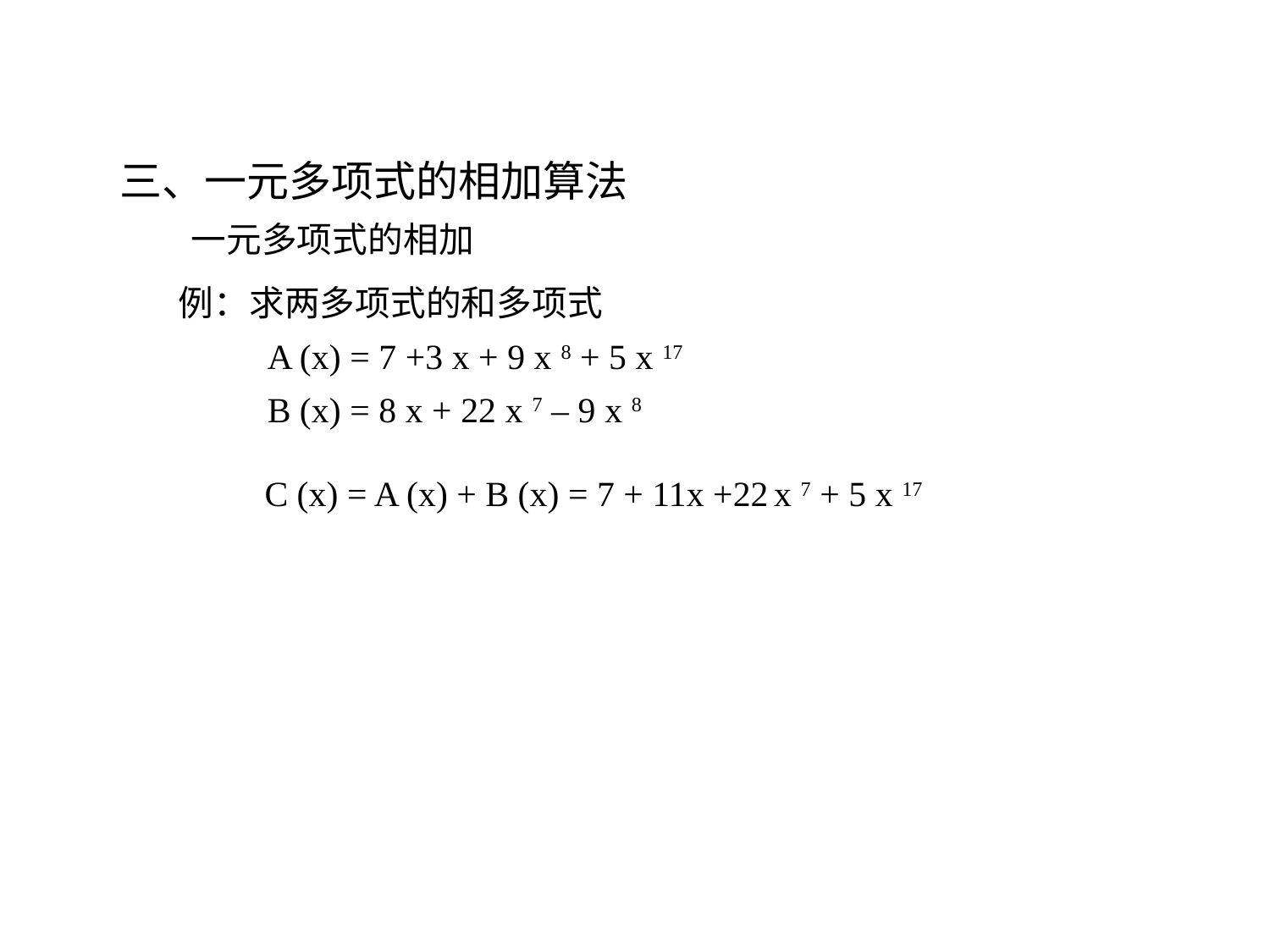

三、一元多项式的相加算法
   一元多项式的相加
例：求两多项式的和多项式
          A (x) = 7 +3 x + 9 x 8 + 5 x 17
          B (x) = 8 x + 22 x 7 – 9 x 8
               C (x) = A (x) + B (x) = 7 + 11x +22 x 7 + 5 x 17